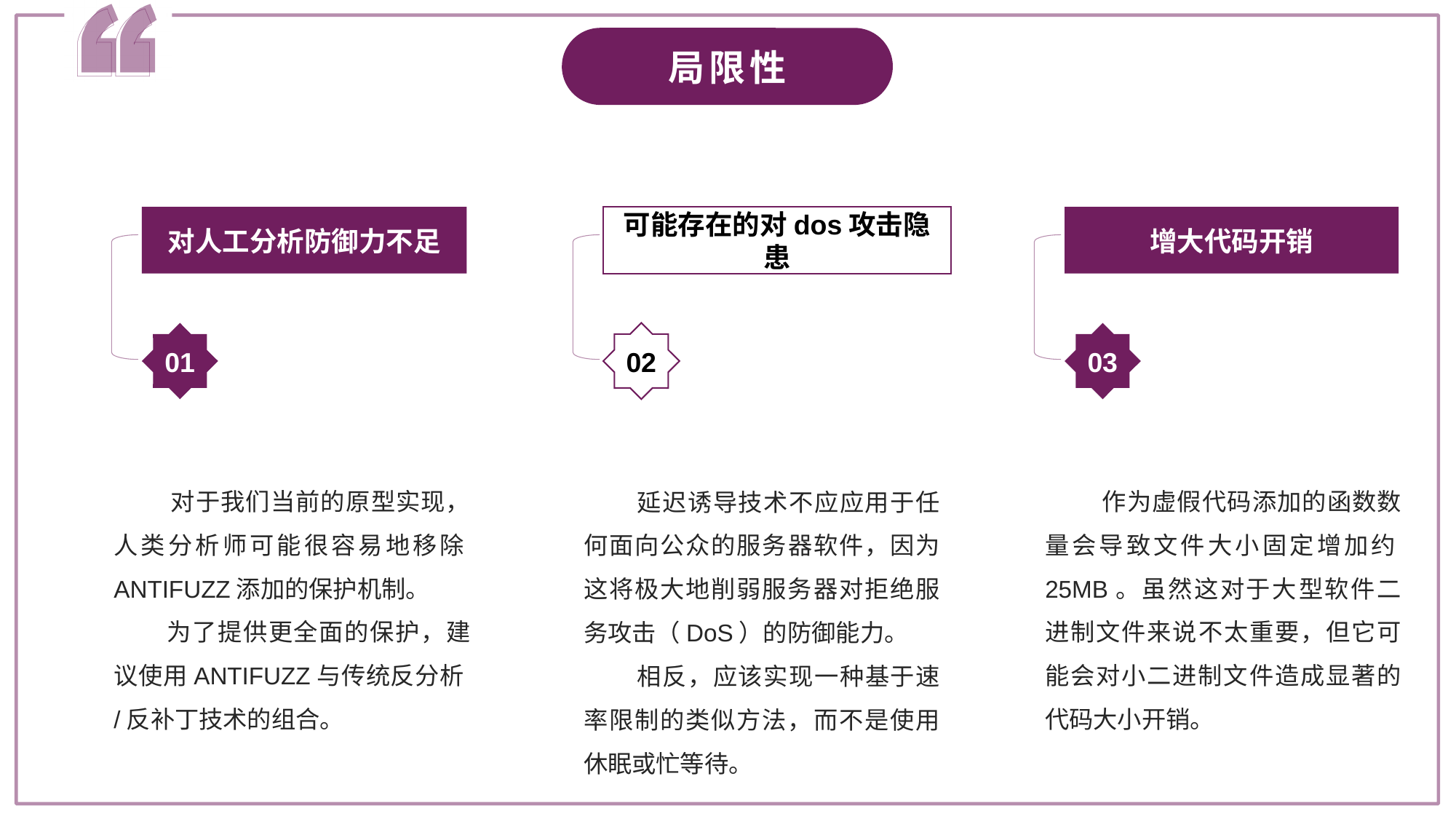

局限性
对人工分析防御力不足

01
可能存在的对dos攻击隐患

02
增大代码开销

03
        对于我们当前的原型实现，人类分析师可能很容易地移除ANTIFUZZ添加的保护机制。
       为了提供更全面的保护，建议使用ANTIFUZZ与传统反分析/反补丁技术的组合。
        作为虚假代码添加的函数数量会导致文件大小固定增加约25MB。虽然这对于大型软件二进制文件来说不太重要，但它可能会对小二进制文件造成显著的代码大小开销。
       延迟诱导技术不应应用于任何面向公众的服务器软件，因为这将极大地削弱服务器对拒绝服务攻击（DoS）的防御能力。
       相反，应该实现一种基于速率限制的类似方法，而不是使用休眠或忙等待。